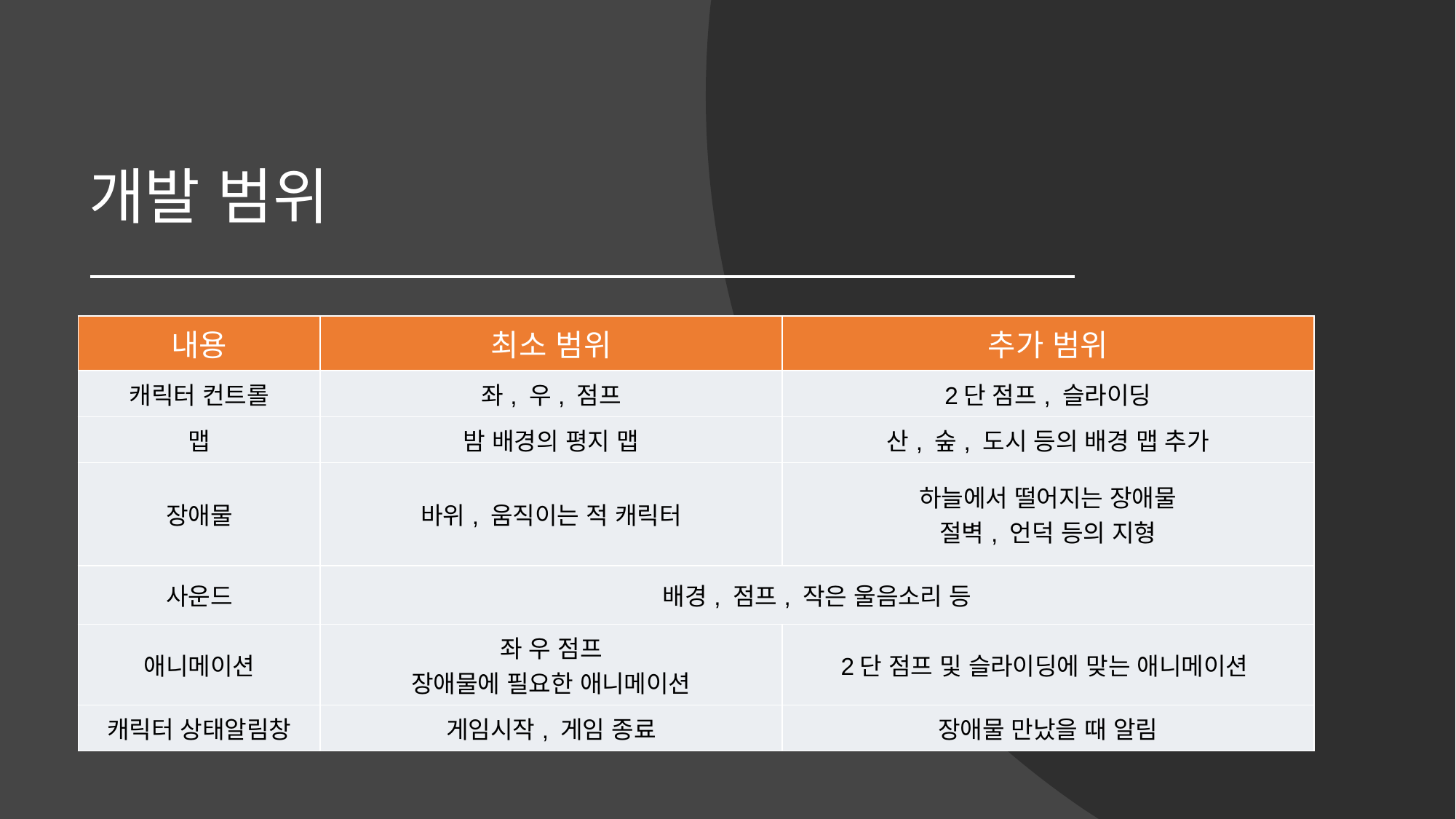

개발 범위
| 내용 | 최소 범위 | 추가 범위 |
| --- | --- | --- |
| 캐릭터 컨트롤 | 좌, 우, 점프 | 2단 점프, 슬라이딩 |
| 맵 | 밤 배경의 평지 맵 | 산, 숲, 도시 등의 배경 맵 추가 |
| 장애물 | 바위, 움직이는 적 캐릭터 | 하늘에서 떨어지는 장애물 절벽, 언덕 등의 지형 |
| 사운드 | 배경, 점프, 작은 울음소리 등 |  |
| 애니메이션 | 좌 우 점프 장애물에 필요한 애니메이션 | 2단 점프 및 슬라이딩에 맞는 애니메이션 |
| 캐릭터 상태알림창 | 게임시작, 게임 종료 | 장애물 만났을 때 알림 |